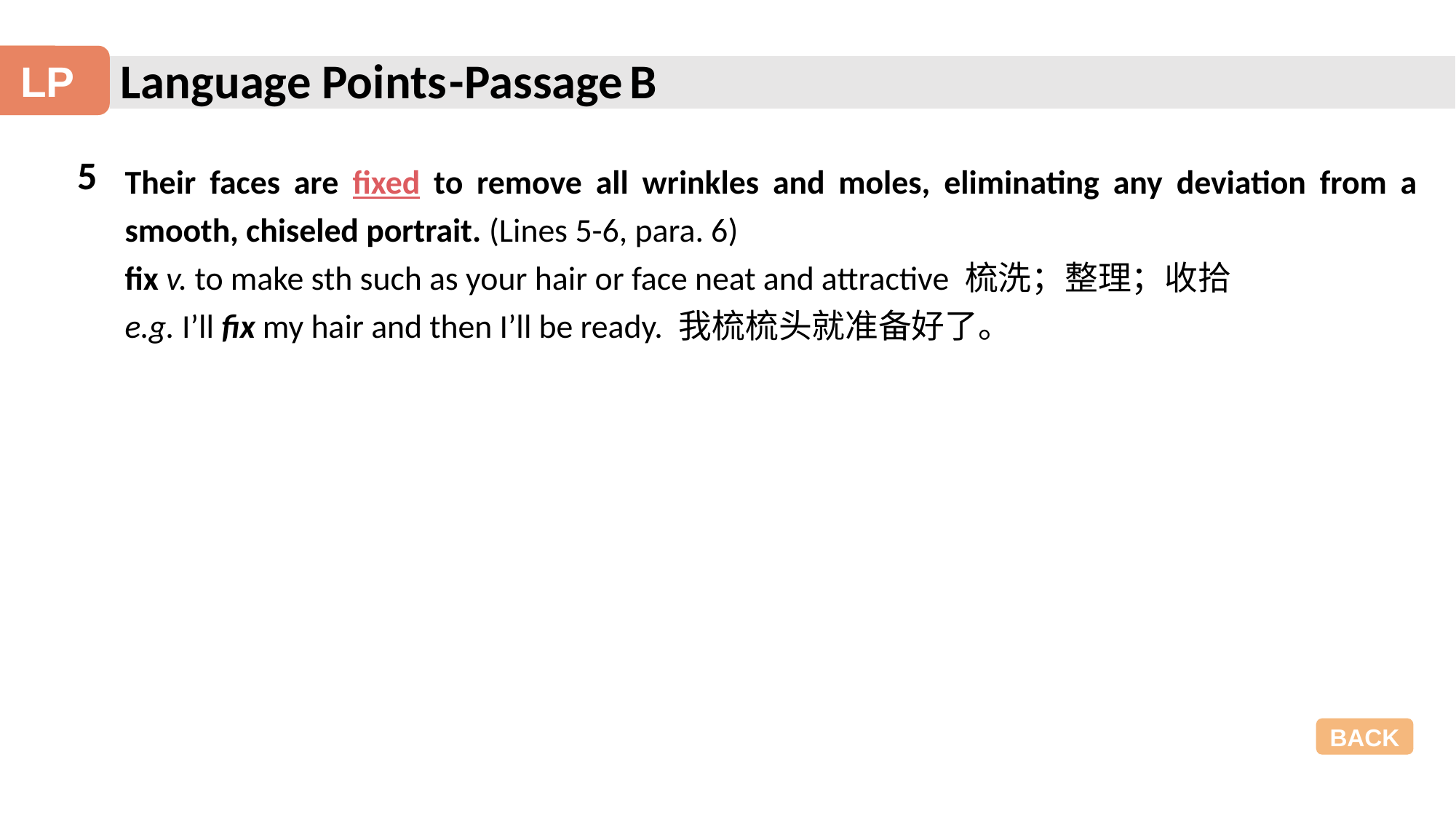

Language Points
-Passage B
LP

5
Their faces are fixed to remove all wrinkles and moles, eliminating any deviation from a smooth, chiseled portrait. (Lines 5-6, para. 6)
fix v. to make sth such as your hair or face neat and attractive 梳洗；整理；收拾
e.g. I’ll fix my hair and then I’ll be ready. 我梳梳头就准备好了。
BACK